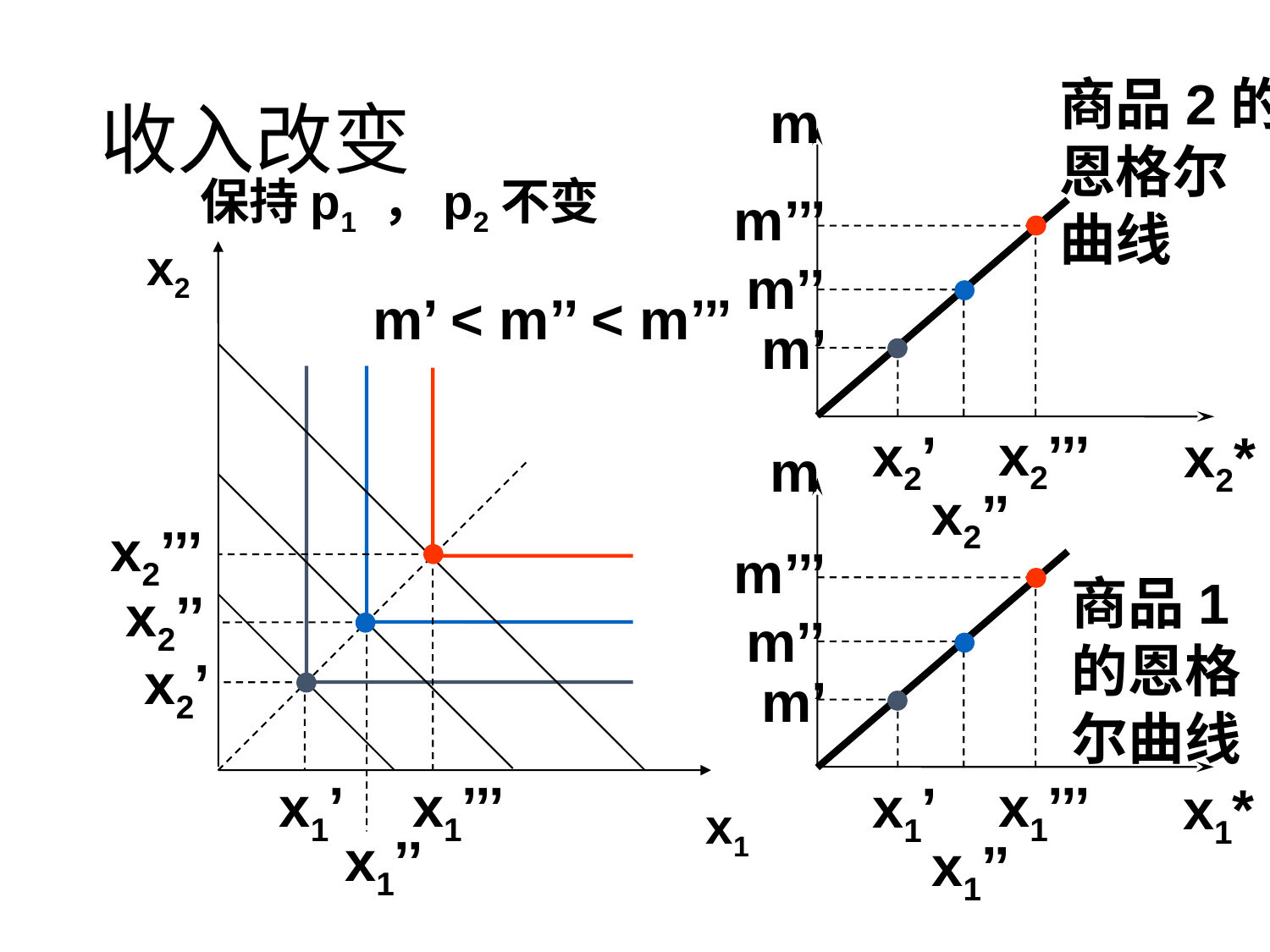

# 收入改变
商品2的
恩格尔
曲线
m

保持p1 ，p2不变
m’’’

x2

m’’

m’ < m’’ < m’’’

m’

x2’’’
x2’
x2*

m

x2’’

x2’’’
m’’’

商品1的恩格尔曲线

x2’’

m’’

x2’
m’

x1’
x1’’’
x1’’’
x1’

x1*

x1
x1’’
x1’’